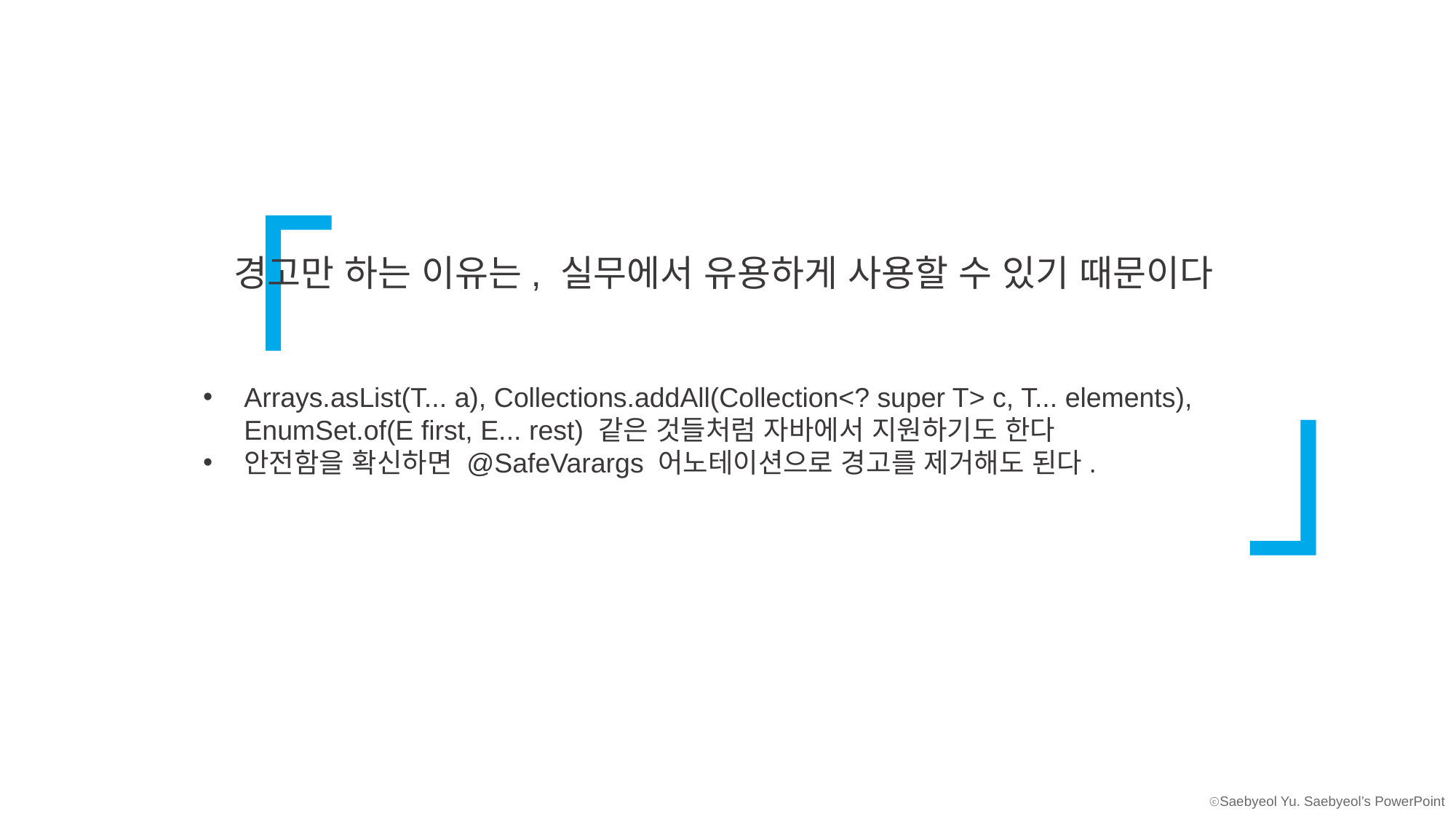

「
」
경고만 하는 이유는, 실무에서 유용하게 사용할 수 있기 때문이다
Arrays.asList(T... a), Collections.addAll(Collection<? super T> c, T... elements), EnumSet.of(E first, E... rest) 같은 것들처럼 자바에서 지원하기도 한다
안전함을 확신하면 @SafeVarargs 어노테이션으로 경고를 제거해도 된다.